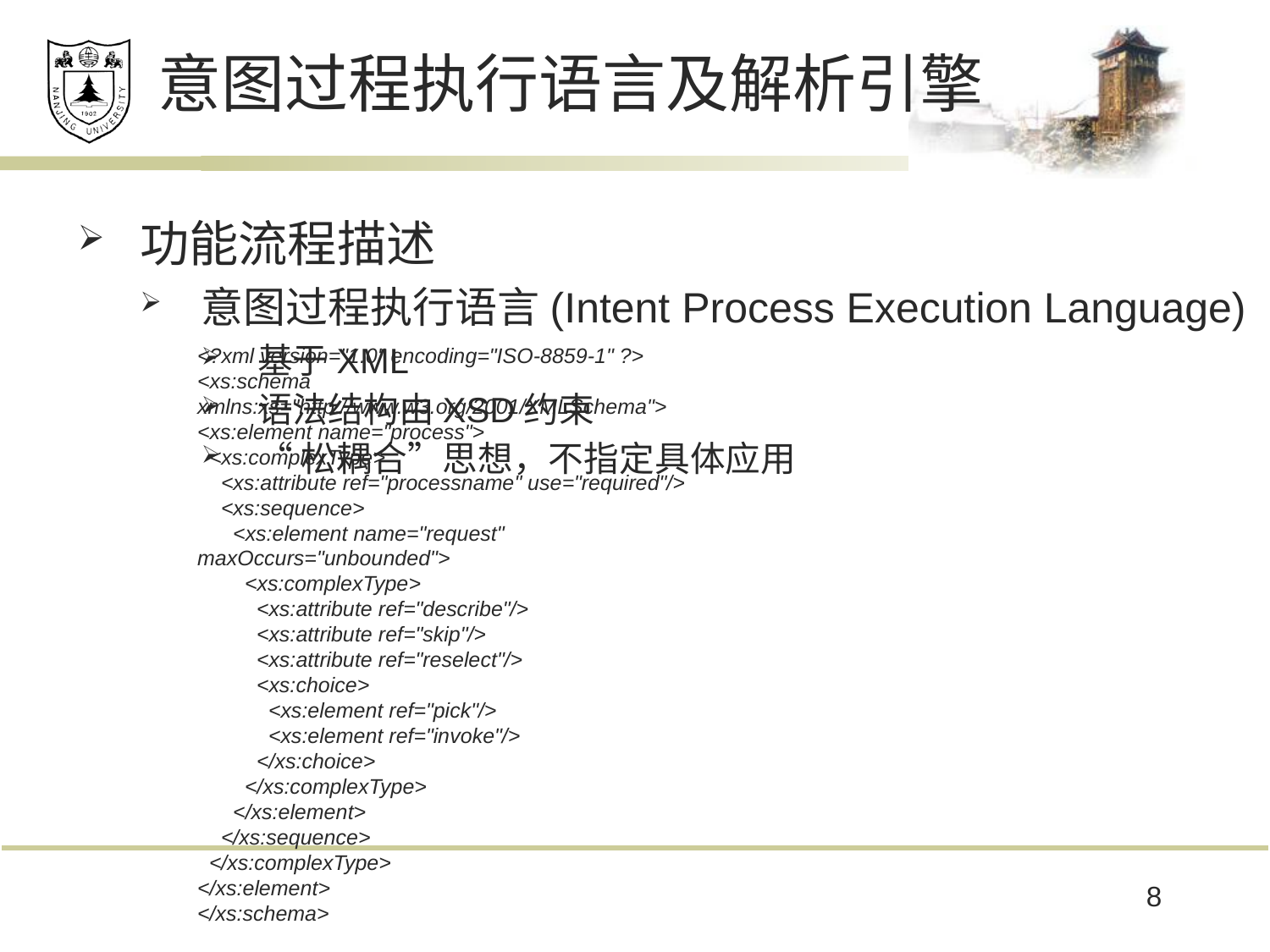

# 意图过程执行语言及解析引擎
功能流程描述
意图过程执行语言(Intent Process Execution Language)
基于XML
语法结构由XSD约束
“松耦合”思想，不指定具体应用

<?xml version="1.0" encoding="ISO-8859-1" ?>
<xs:schema
xmlns:xs="http://www.w3.org/2001/XMLSchema">
<xs:element name="process">
  <xs:complexType>
    <xs:attribute ref="processname" use="required"/>
    <xs:sequence>
      <xs:element name="request" maxOccurs="unbounded">
        <xs:complexType>
          <xs:attribute ref="describe"/>
          <xs:attribute ref="skip"/>
          <xs:attribute ref="reselect"/>
          <xs:choice>
            <xs:element ref="pick"/>
            <xs:element ref="invoke"/>
          </xs:choice>
        </xs:complexType>
      </xs:element>
    </xs:sequence>
  </xs:complexType>
</xs:element>
</xs:schema>
8